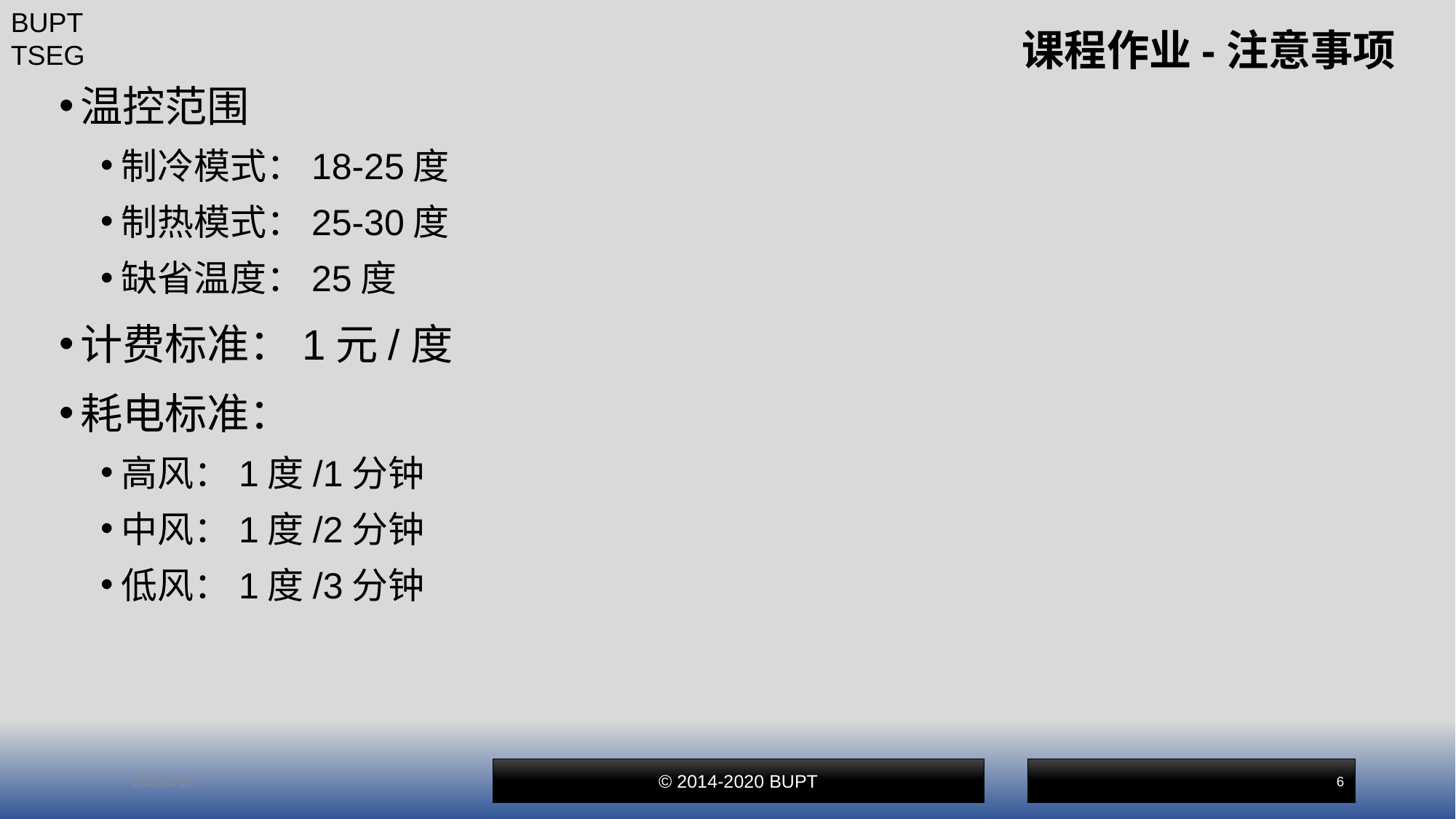

# 课程作业-注意事项
温控范围
制冷模式：18-25度
制热模式：25-30度
缺省温度：25度
计费标准：1元/度
耗电标准：
高风：1度/1分钟
中风：1度/2分钟
低风：1度/3分钟

2025/5/16
© 2014-2020 BUPT
6